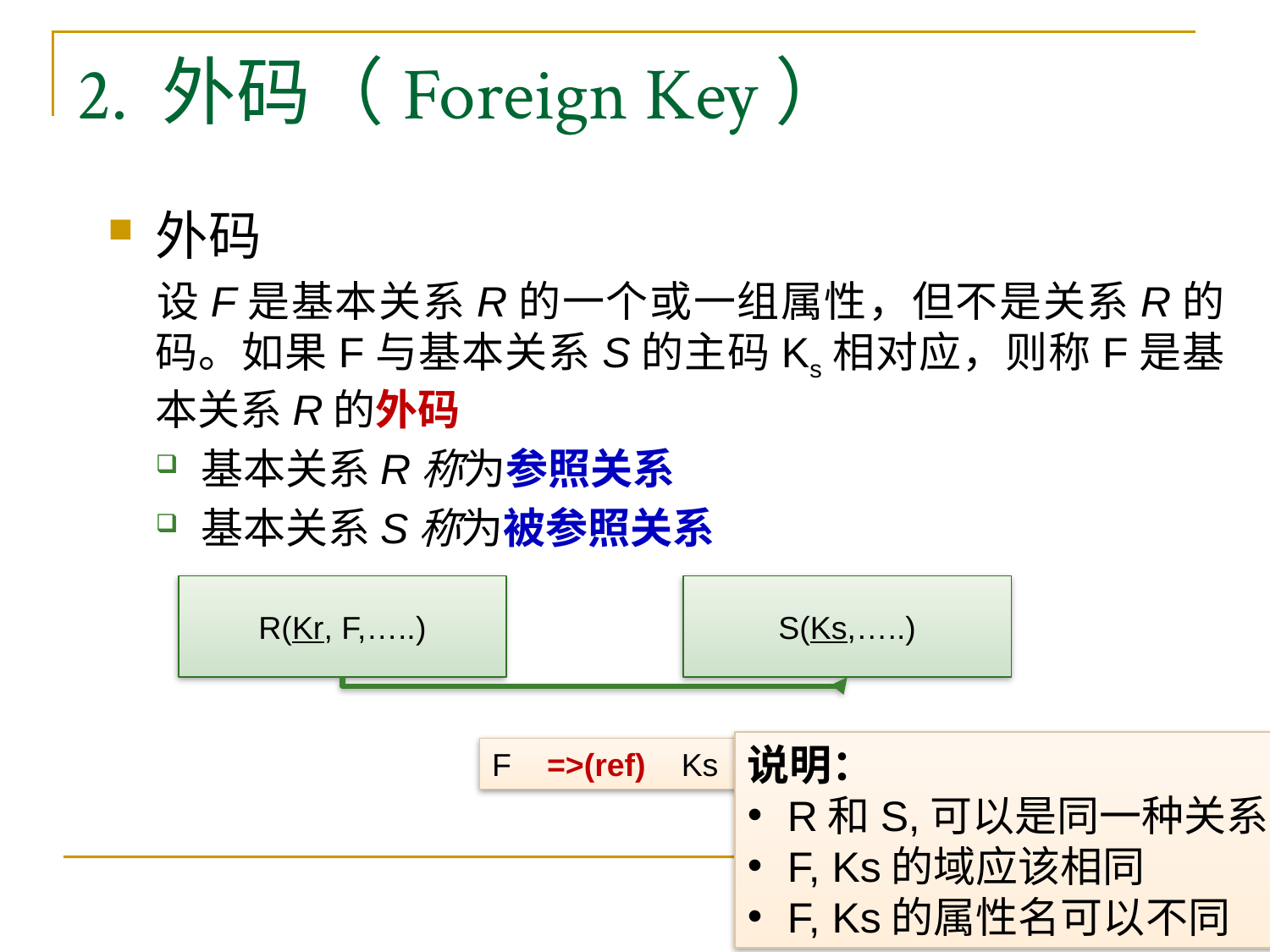

# 2. 外码（Foreign Key）
外码
	设F是基本关系R的一个或一组属性，但不是关系R的码。如果F与基本关系S的主码Ks相对应，则称F是基本关系R的外码
基本关系R称为参照关系
基本关系S称为被参照关系

R(Kr, F,…..)
S(Ks,…..)
F    =>(ref)    Ks
说明：
R和S,可以是同一种关系
F, Ks的域应该相同
F, Ks的属性名可以不同